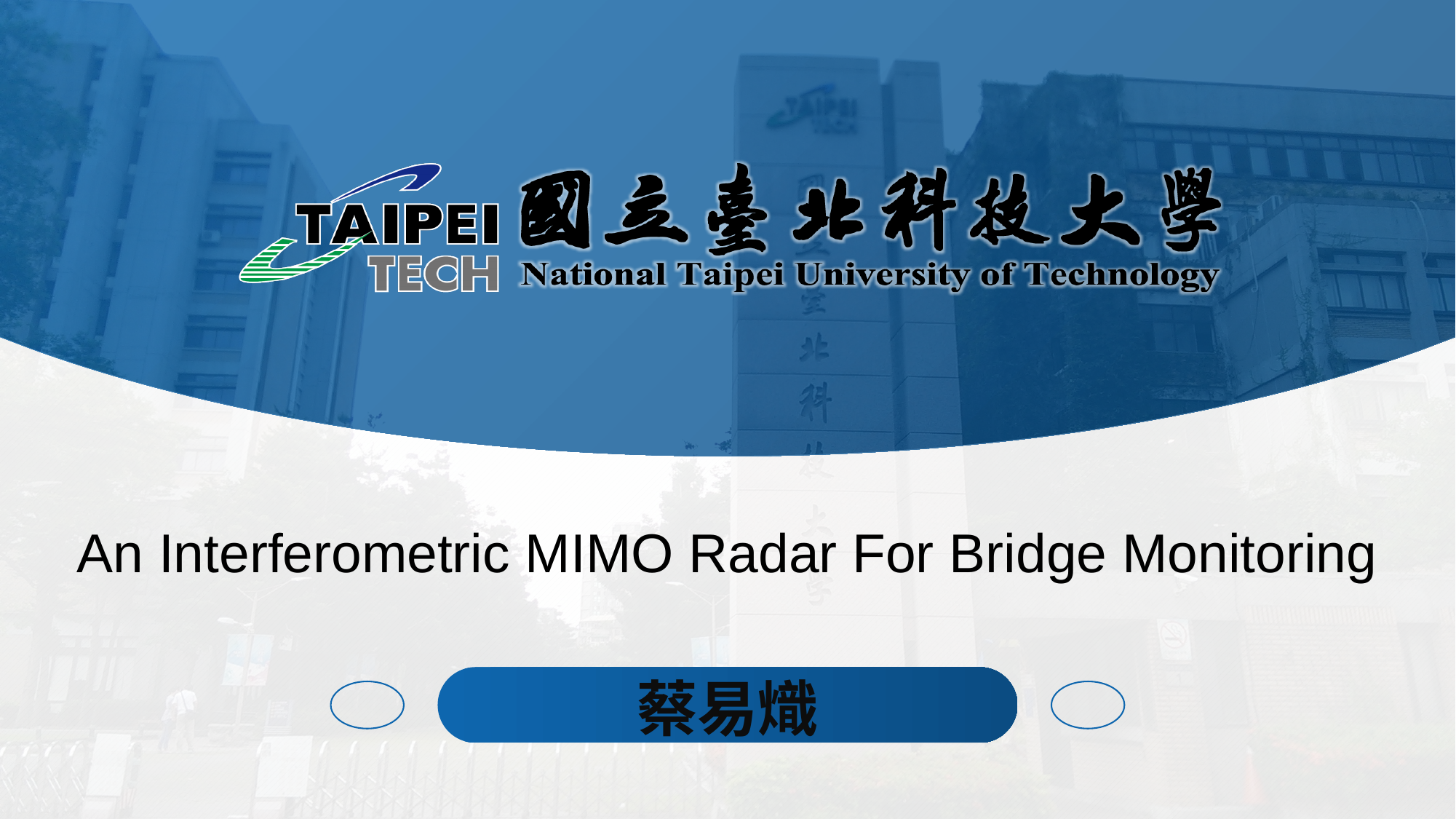

An Interferometric MIMO Radar For Bridge Monitoring
蔡易熾